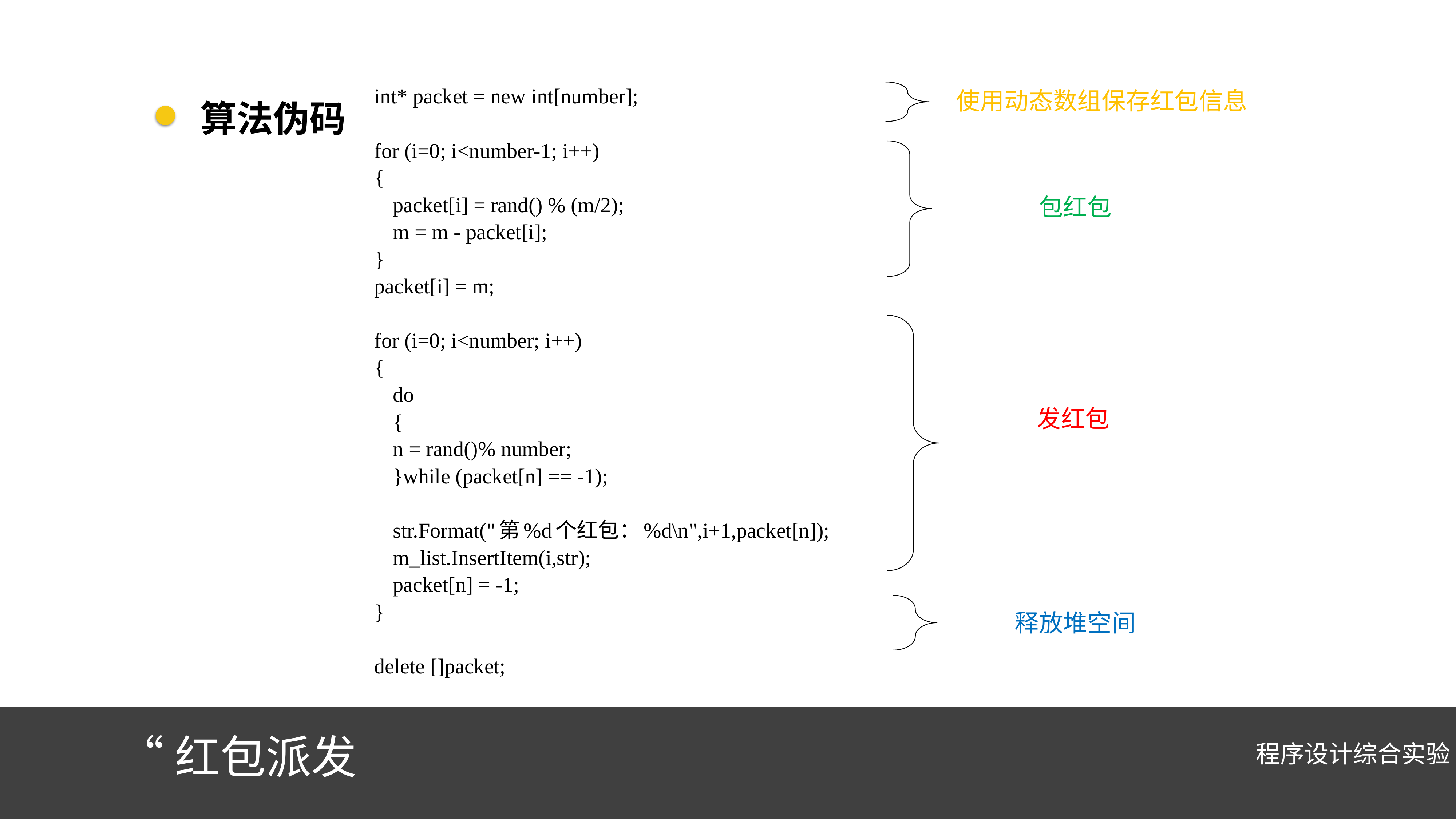

使用动态数组保存红包信息
int* packet = new int[number];

for (i=0; i<number-1; i++)
{
	packet[i] = rand() % (m/2);
	m = m - packet[i];
}
packet[i] = m;

for (i=0; i<number; i++)
{
	do
	{
		n = rand()% number;
	}while (packet[n] == -1);

	str.Format("第%d个红包：%d\n",i+1,packet[n]);
	m_list.InsertItem(i,str);
	packet[n] = -1;
}

delete []packet;

包红包

发红包
算法伪码

释放堆空间
“红包派发